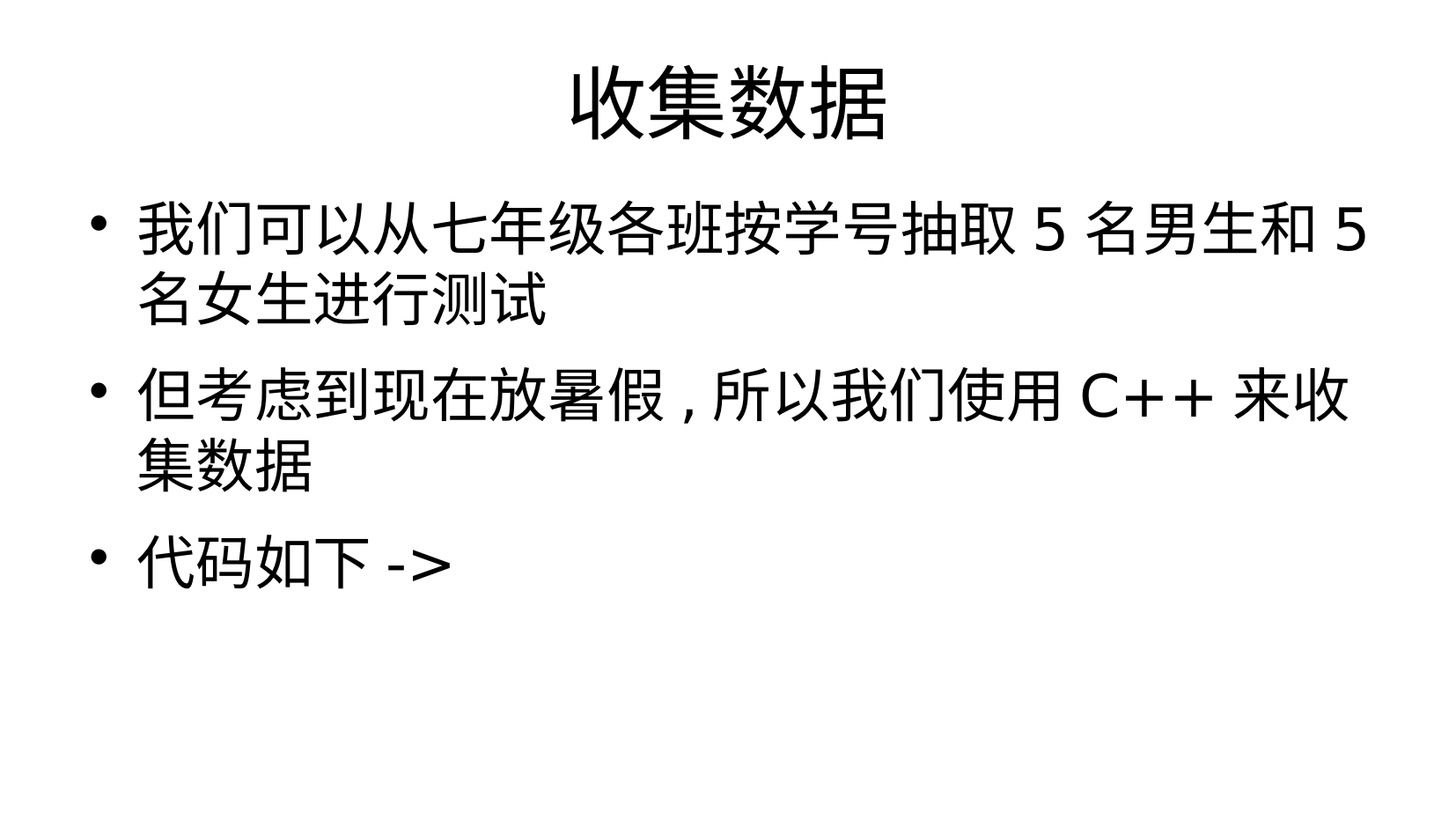

收集数据
我们可以从七年级各班按学号抽取5名男生和5名女生进行测试
但考虑到现在放暑假,所以我们使用C++来收集数据
代码如下->